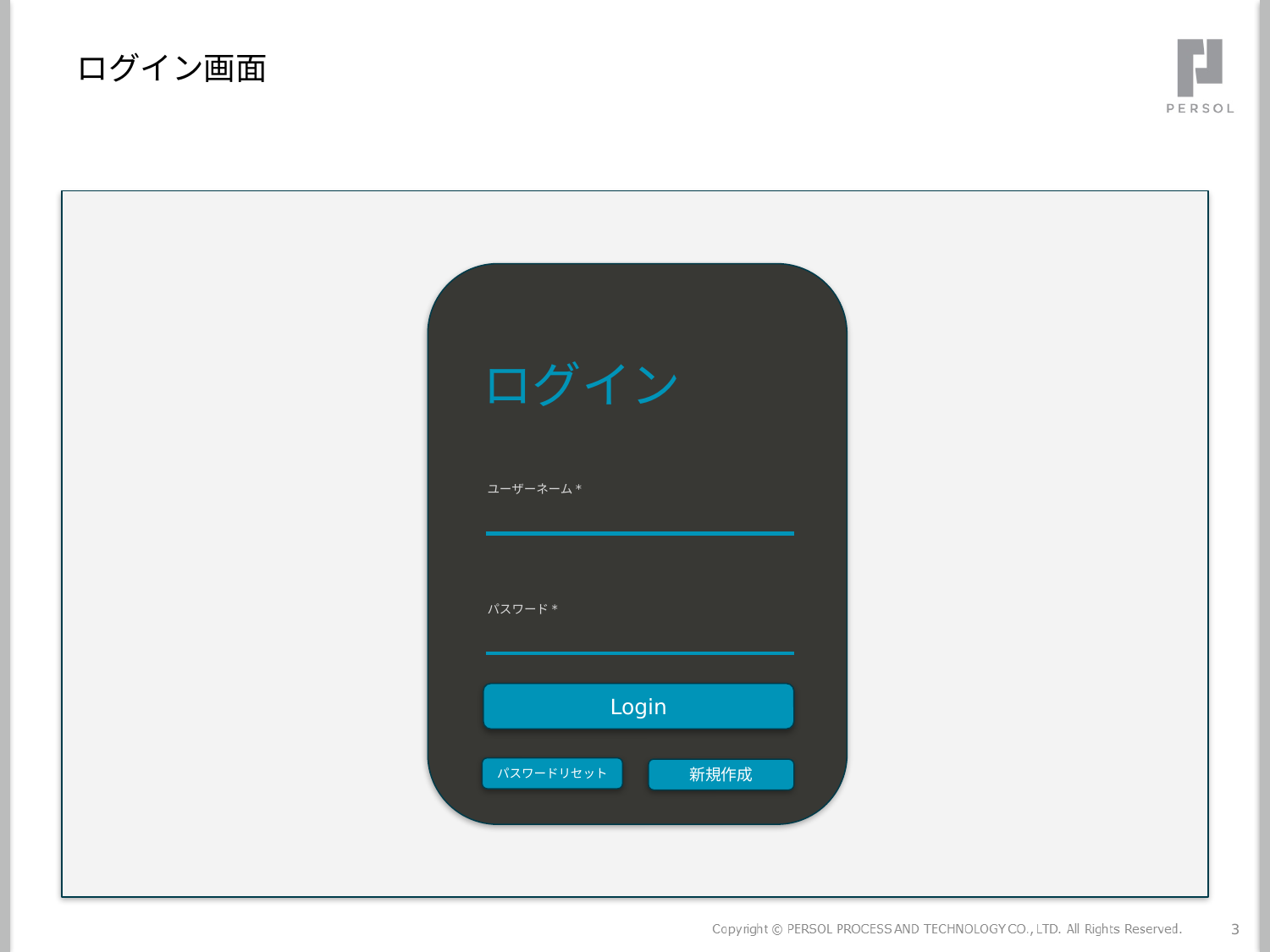

ログイン画面

ログイン

ユーザーネーム*
パスワード*
Login
パスワードリセット
新規作成
3